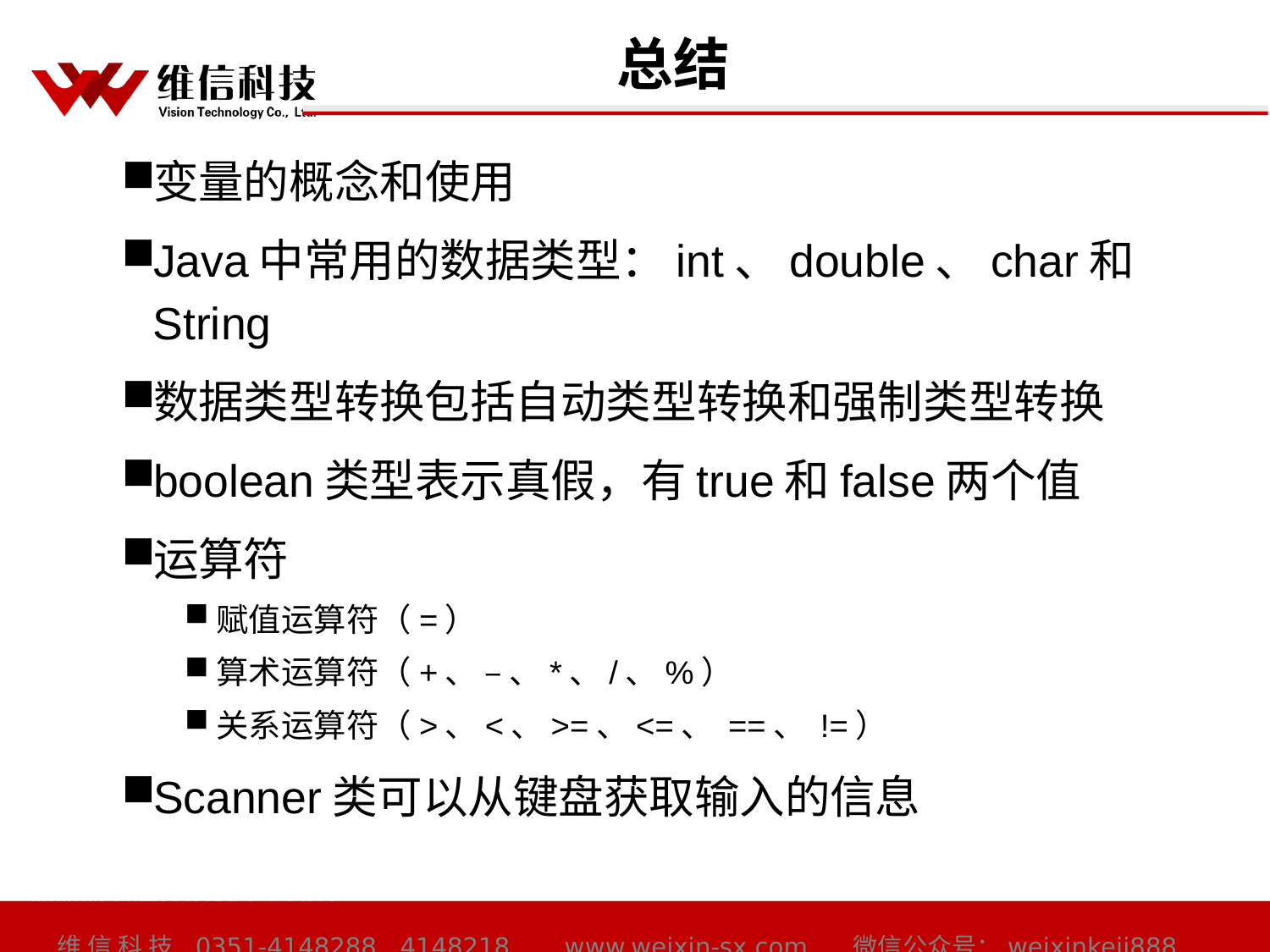

# 总结
变量的概念和使用
Java中常用的数据类型：int、double、char和String
数据类型转换包括自动类型转换和强制类型转换
boolean类型表示真假，有true和false两个值
运算符
赋值运算符（=）
算术运算符（+、 – 、*、/、%）
关系运算符（>、<、>=、<=、 ==、 !=）
Scanner类可以从键盘获取输入的信息